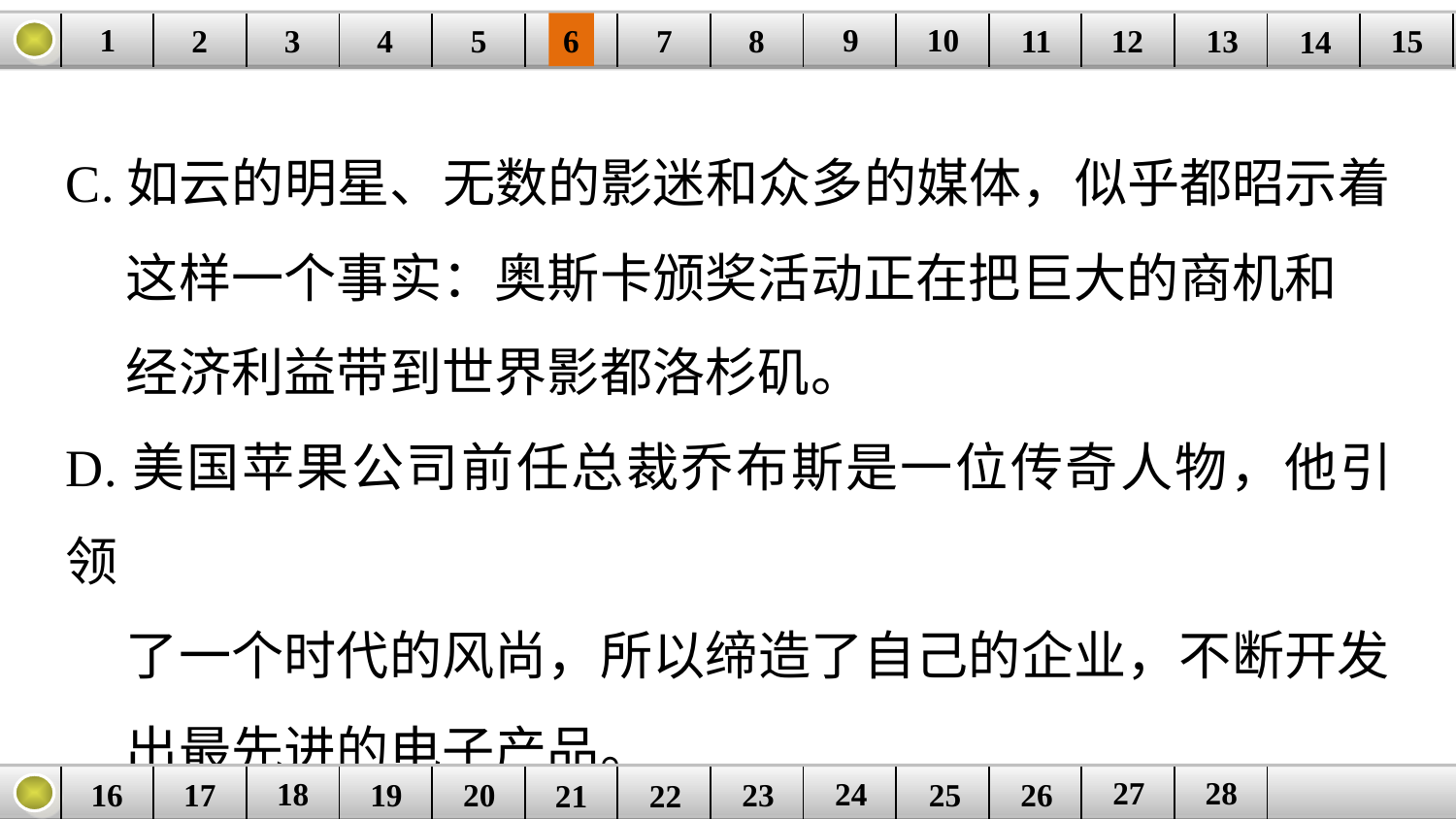

9
10
1
3
4
5
6
8
11
2
12
15
|  |  |  |  |  |  |  |  |  |  |  |  |  |  |  |
| --- | --- | --- | --- | --- | --- | --- | --- | --- | --- | --- | --- | --- | --- | --- |
7
13
14

C.如云的明星、无数的影迷和众多的媒体，似乎都昭示着
    这样一个事实：奥斯卡颁奖活动正在把巨大的商机和
    经济利益带到世界影都洛杉矶。
D.美国苹果公司前任总裁乔布斯是一位传奇人物，他引领
    了一个时代的风尚，所以缔造了自己的企业，不断开发
    出最先进的电子产品。

27
28
18
24
16
25
26
|  |  |  |  |  |  |  |  |  |  |  |  |  |
| --- | --- | --- | --- | --- | --- | --- | --- | --- | --- | --- | --- | --- |
23
17
19
20
21
22